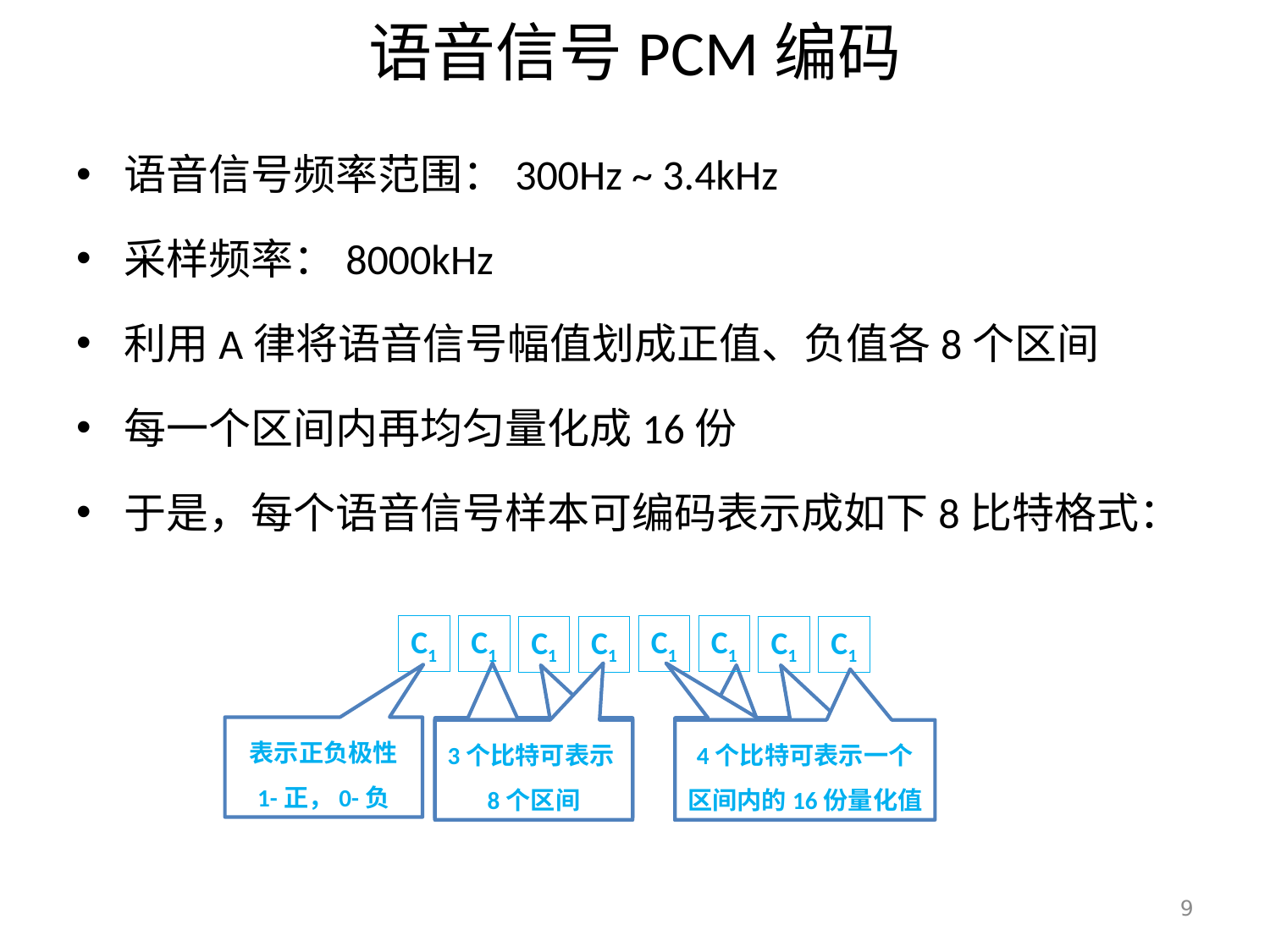

语音信号PCM编码
语音信号频率范围：300Hz ~ 3.4kHz
采样频率：8000kHz
利用A律将语音信号幅值划成正值、负值各8个区间
每一个区间内再均匀量化成16份
于是，每个语音信号样本可编码表示成如下8比特格式：
C1
C1
C1
C1
C1
C1
C1
C1
表示正负极性
1-正，0-负
3个比特可表示8个区间
3个比特可表示8个区间
3个比特可表示8个区间
3个比特可表示8个区间
3个比特可表示8个区间
3个比特可表示8个区间
4个比特可表示一个区间内的16份量化值
9